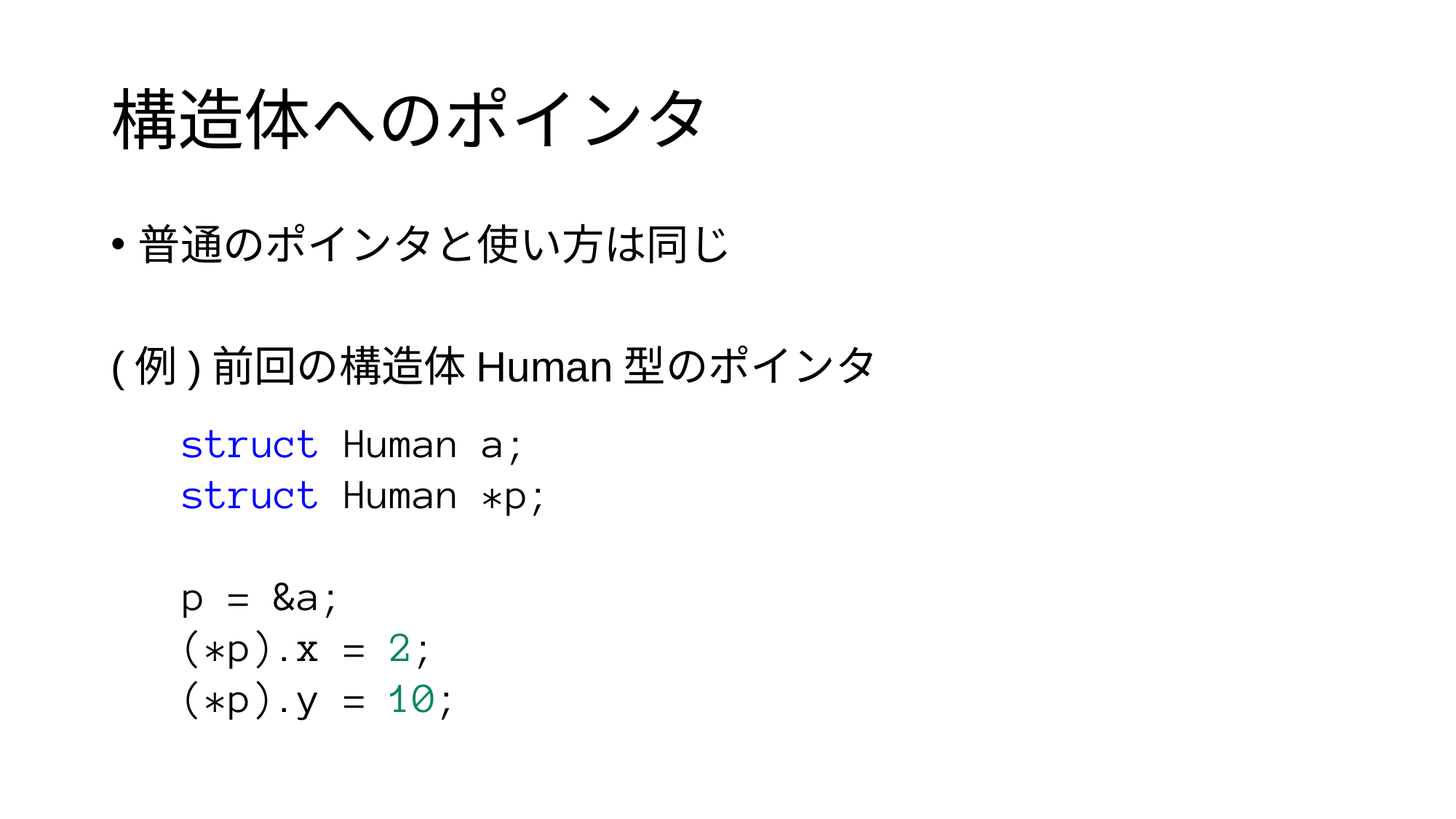

# 構造体へのポインタ
普通のポインタと使い方は同じ

(例)前回の構造体Human型のポインタ

struct Human a;
struct Human *p;

p = &a;
(*p).x = 2;
(*p).y = 10;